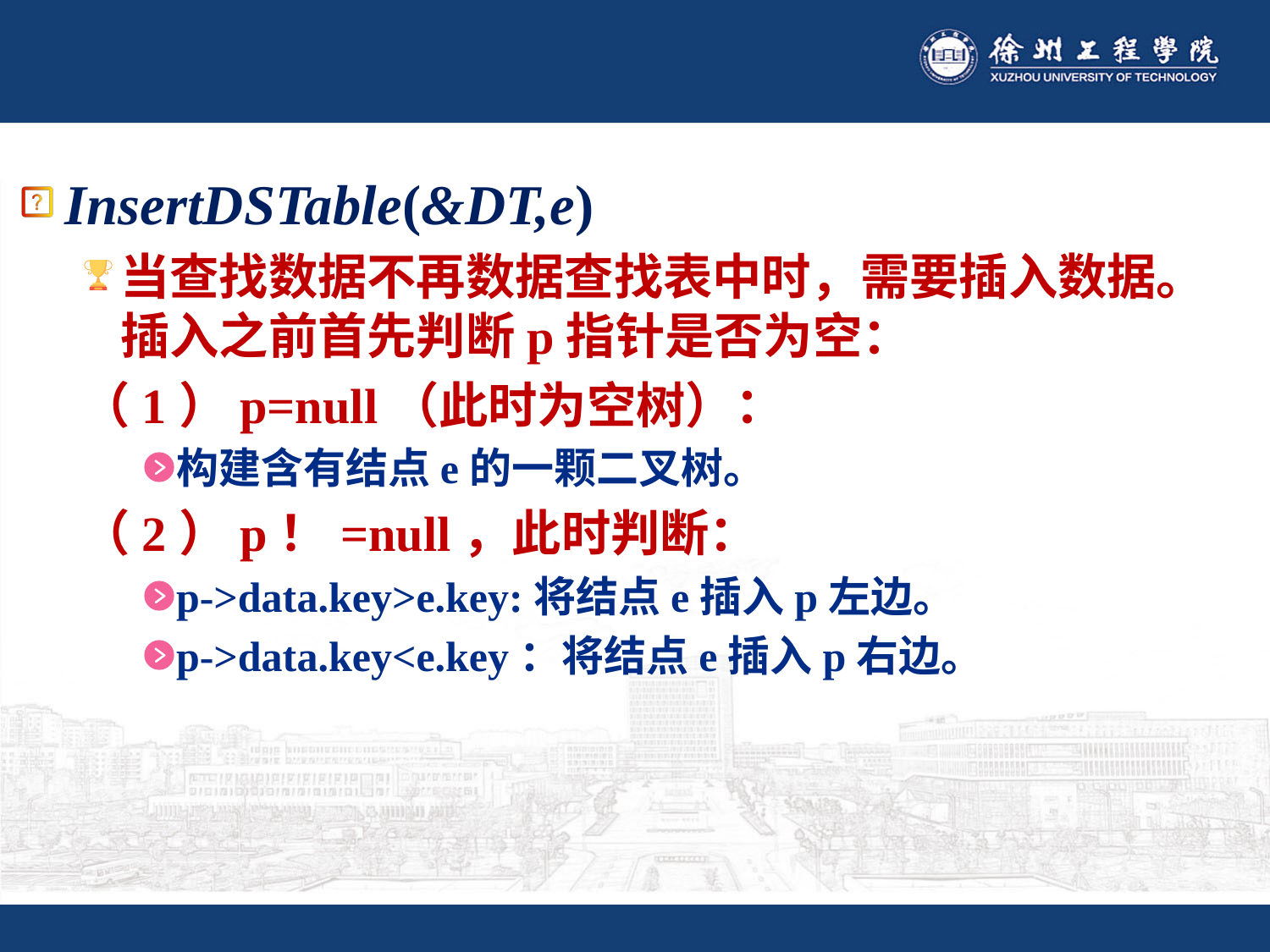

#
InsertDSTable(&DT,e)
当查找数据不再数据查找表中时，需要插入数据。插入之前首先判断p指针是否为空：
（1）p=null（此时为空树）：
构建含有结点e的一颗二叉树。
（2）p！=null，此时判断：
p->data.key>e.key:将结点e插入p左边。
p->data.key<e.key：将结点e插入p右边。